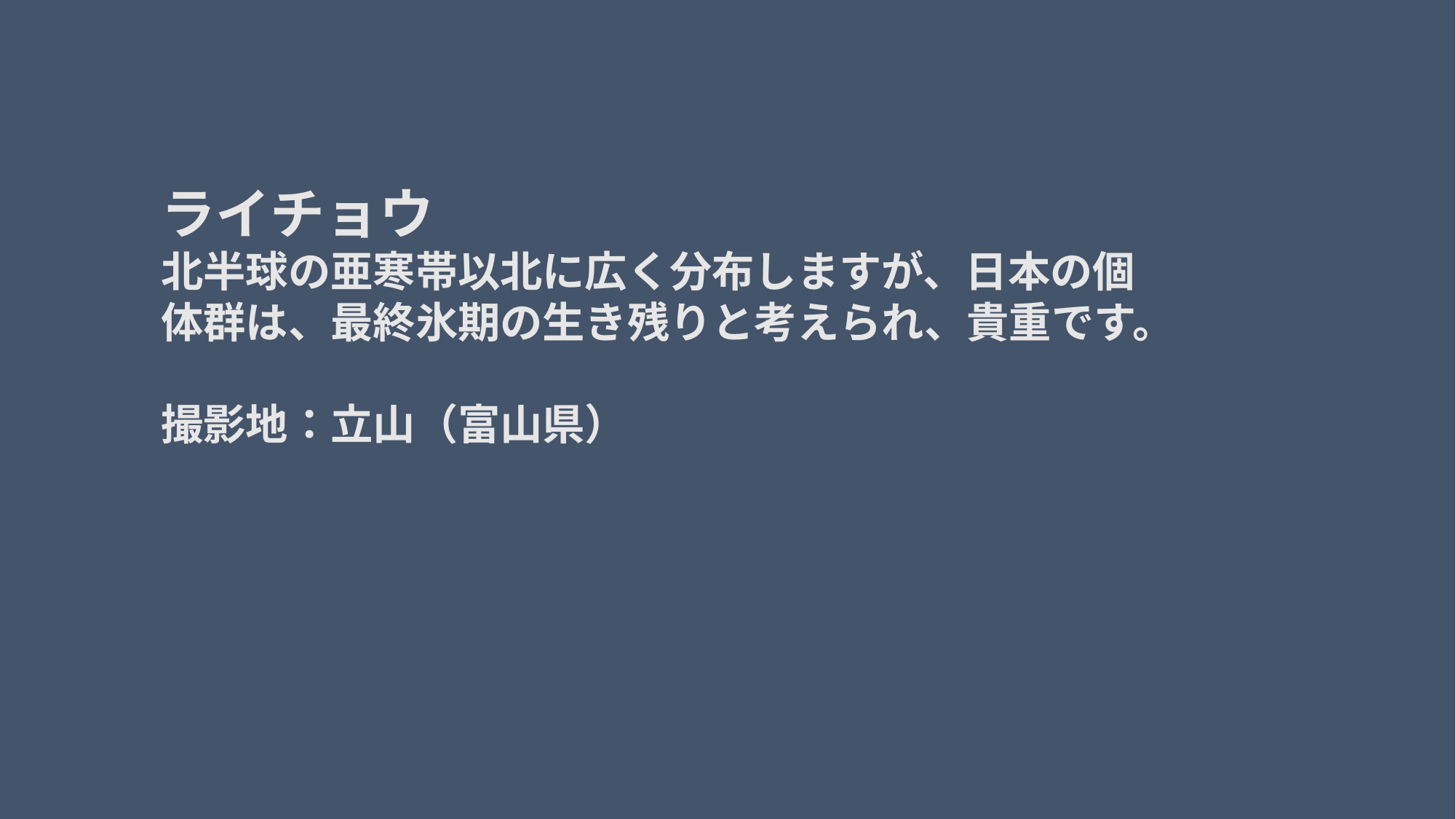

ライチョウ
北半球の亜寒帯以北に広く分布しますが、日本の個体群は、最終氷期の生き残りと考えられ、貴重です。

撮影地：立山（富山県）